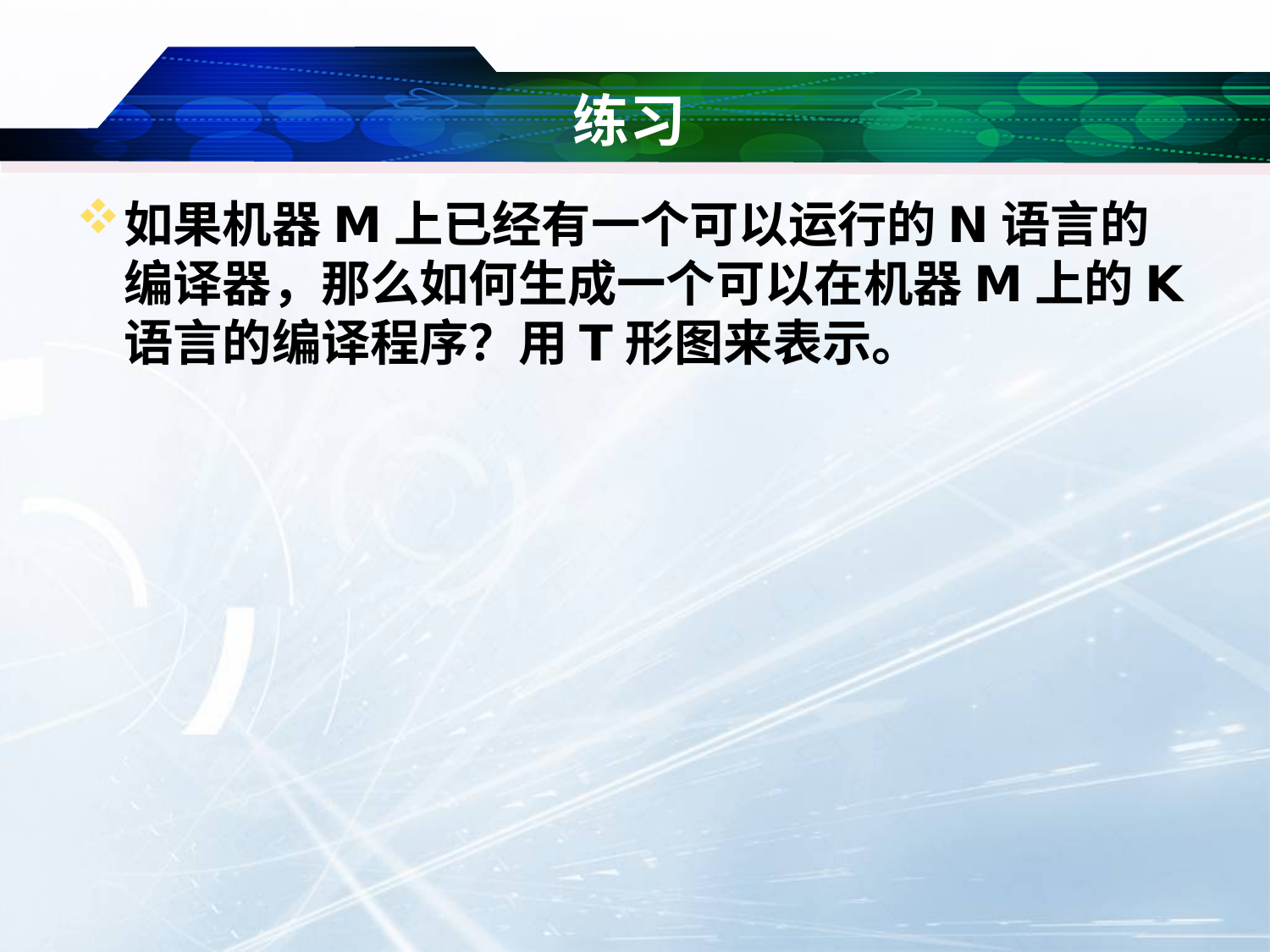

# 练习
如果机器M上已经有一个可以运行的N语言的编译器，那么如何生成一个可以在机器M上的K语言的编译程序？用T形图来表示。